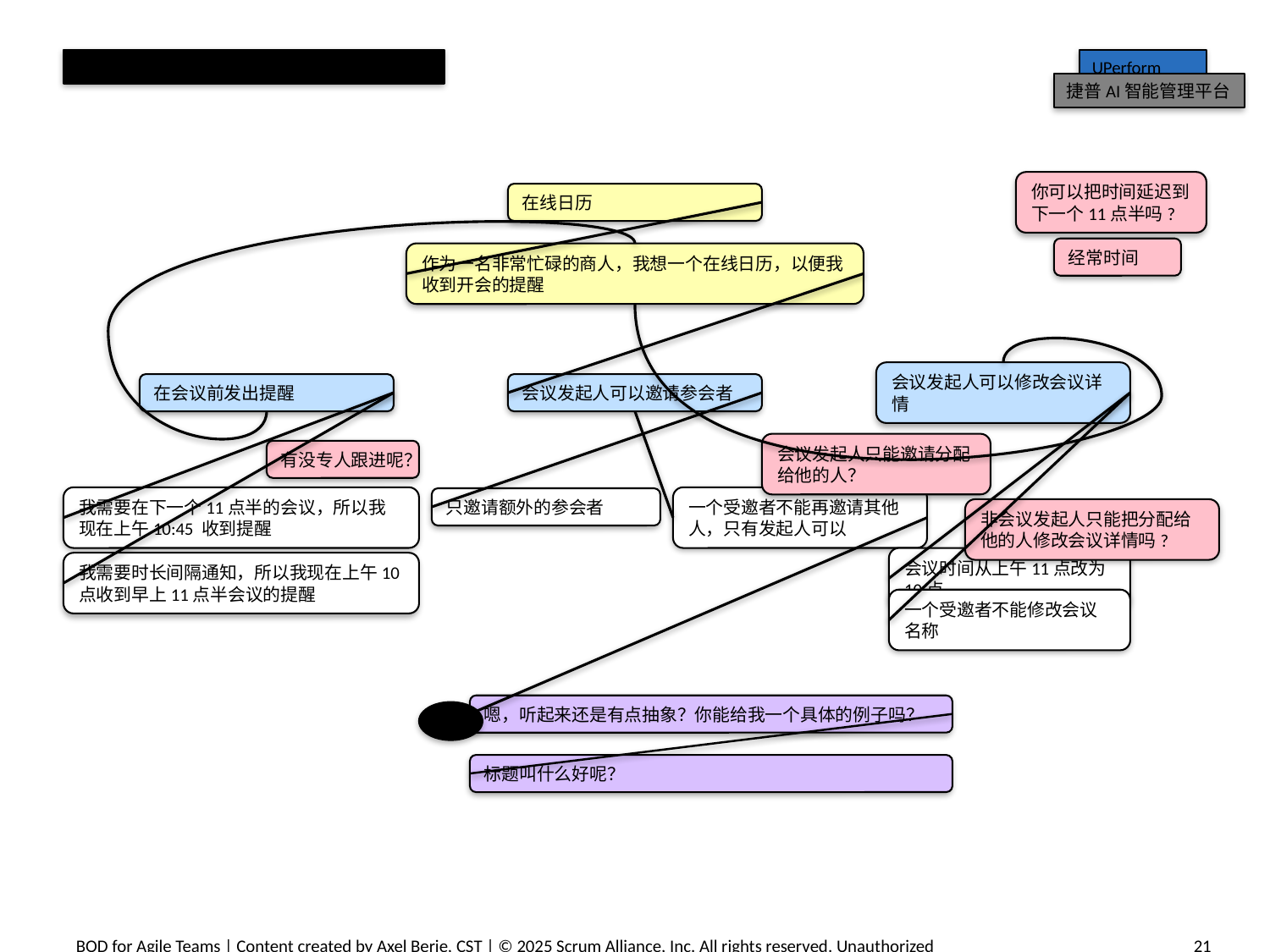

实例映射研讨会的参考结果
UPerform
捷普AI智能管理平台
在线日历
你可以把时间延迟到下一个11点半吗?
作为一名非常忙碌的商人，我想一个在线日历，以便我收到开会的提醒
经常时间
在会议前发出提醒
会议发起人可以邀请参会者
会议发起人可以修改会议详情
有没专人跟进呢？
会议发起人只能邀请分配给他的人？
我需要在下一个11点半的会议，所以我现在上午10:45 收到提醒
只邀请额外的参会者
一个受邀者不能再邀请其他人，只有发起人可以
非会议发起人只能把分配给他的人修改会议详情吗?
我需要时长间隔通知，所以我现在上午10点收到早上11点半会议的提醒
会议时间从上午11点改为10点
一个受邀者不能修改会议名称
嗯，听起来还是有点抽象？你能给我一个具体的例子吗？

标题叫什么好呢？
BOD for Agile Teams | Content created by Axel Berie, CST | © 2025 Scrum Alliance, Inc. All rights reserved. Unauthorized use or reproduction prohibited.
21